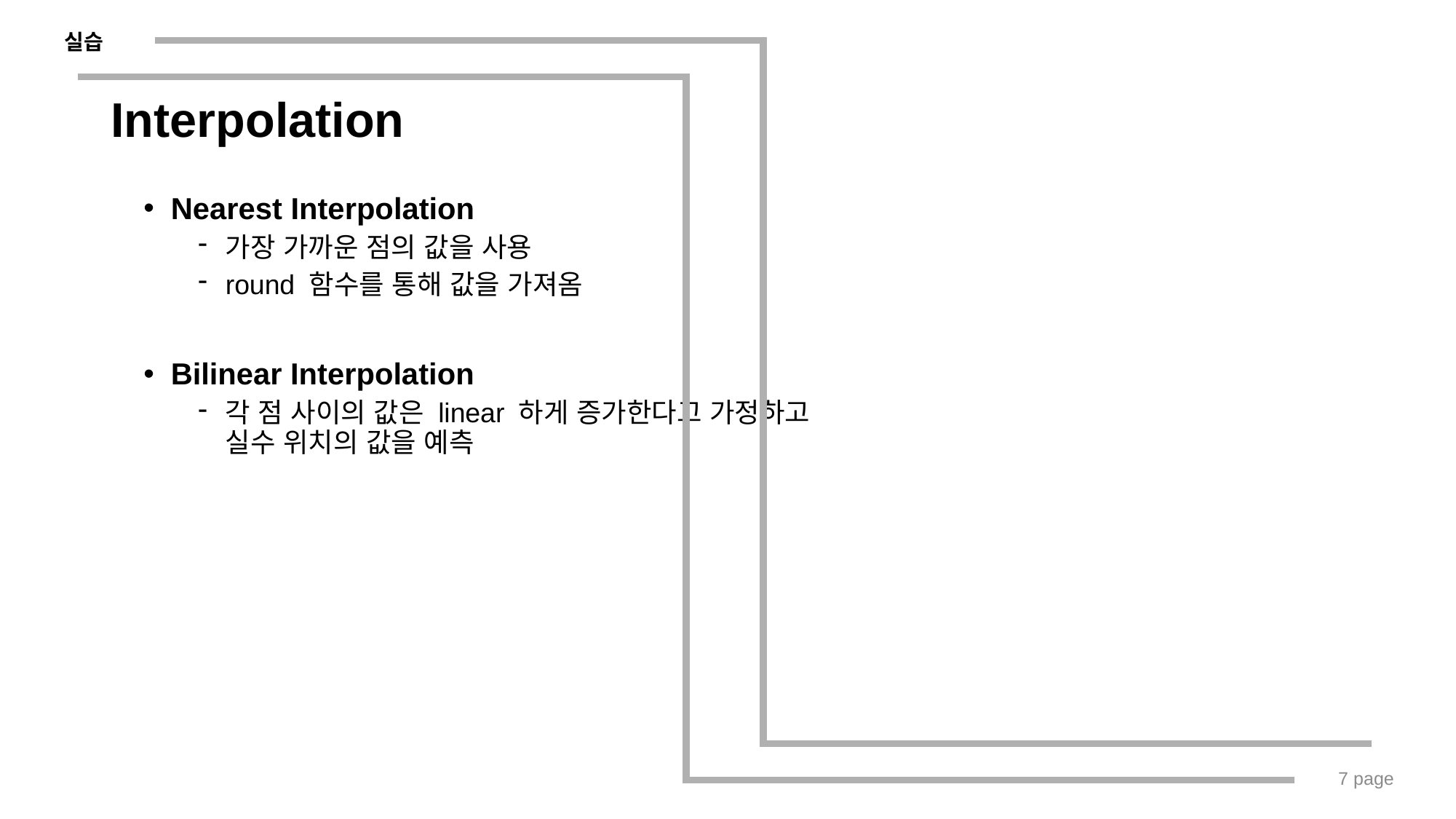

실습
# Interpolation
Nearest Interpolation
가장 가까운 점의 값을 사용
round 함수를 통해 값을 가져옴

Bilinear Interpolation
각 점 사이의 값은 linear 하게 증가한다고 가정하고
실수 위치의 값을 예측

7 page